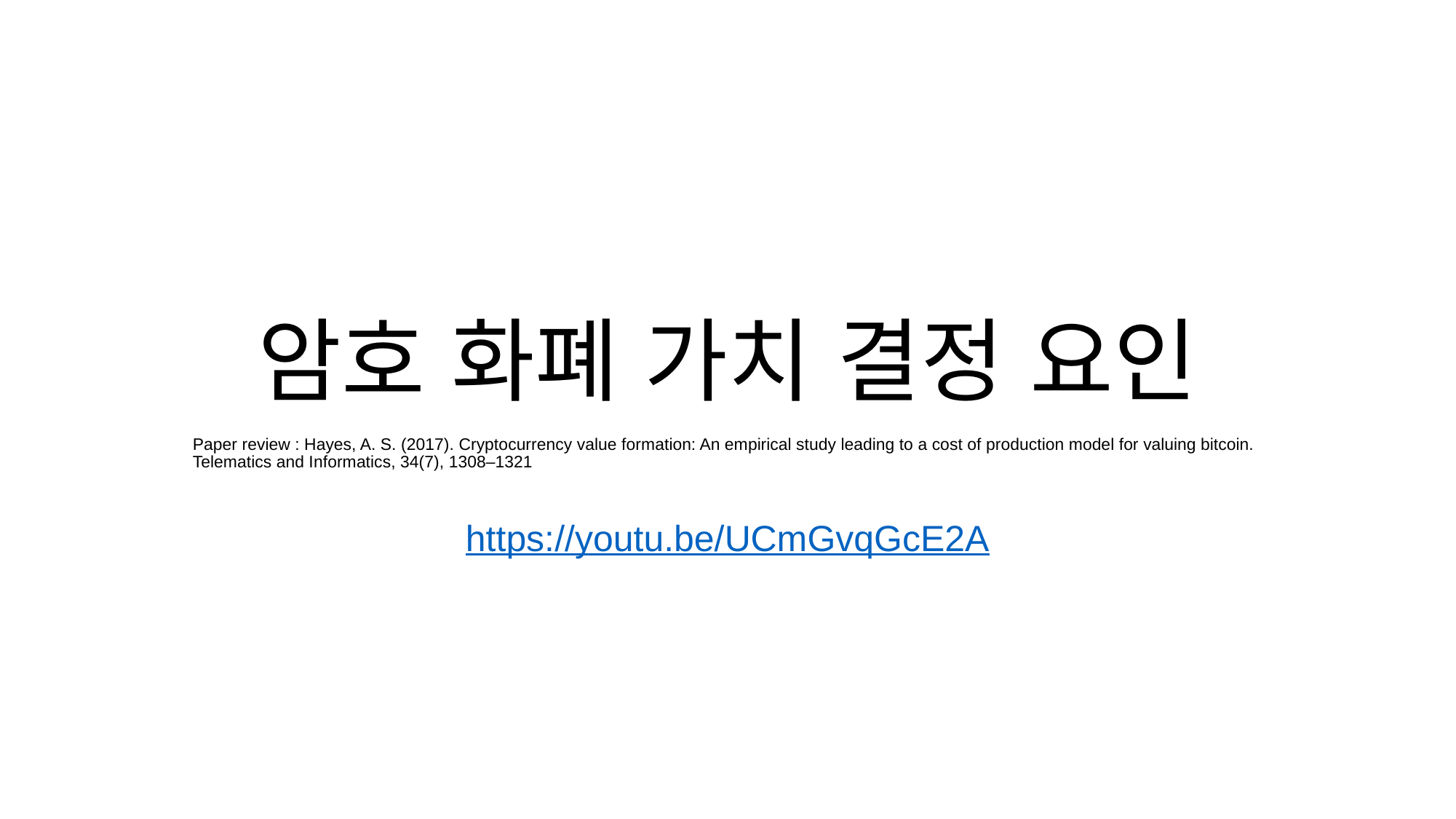

# 암호 화폐 가치 결정 요인
Paper review : Hayes, A. S. (2017). Cryptocurrency value formation: An empirical study leading to a cost of production model for valuing bitcoin. Telematics and Informatics, 34(7), 1308–1321

https://youtu.be/UCmGvqGcE2A